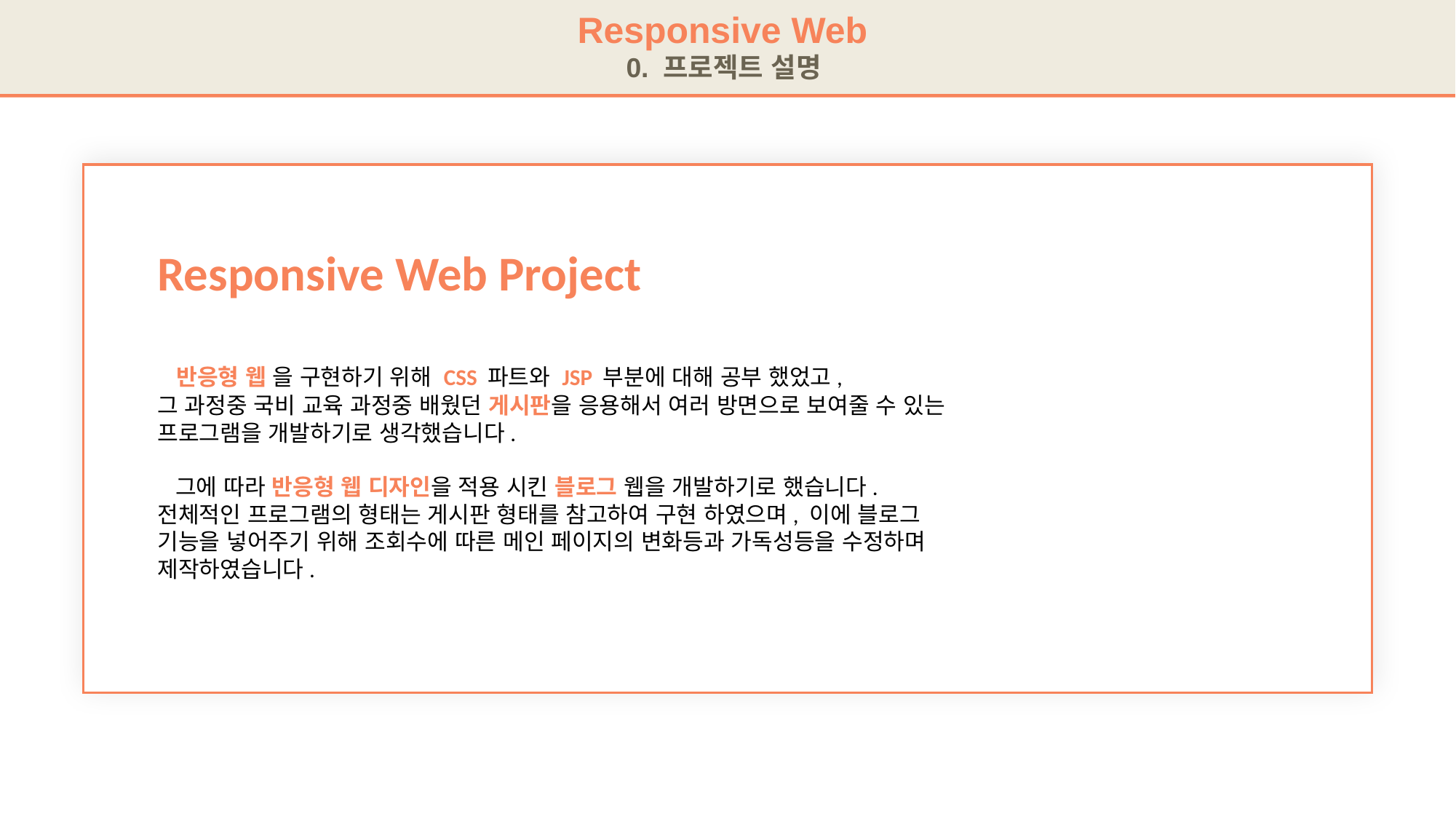

Responsive Web
0. 프로젝트 설명

Responsive Web Project

  반응형 웹 을 구현하기 위해 CSS 파트와 JSP 부분에 대해 공부 했었고,
그 과정중 국비 교육 과정중 배웠던 게시판을 응용해서 여러 방면으로 보여줄 수 있는
프로그램을 개발하기로 생각했습니다.

  그에 따라 반응형 웹 디자인을 적용 시킨 블로그 웹을 개발하기로 했습니다.
전체적인 프로그램의 형태는 게시판 형태를 참고하여 구현 하였으며, 이에 블로그
기능을 넣어주기 위해 조회수에 따른 메인 페이지의 변화등과 가독성등을 수정하며
제작하였습니다.